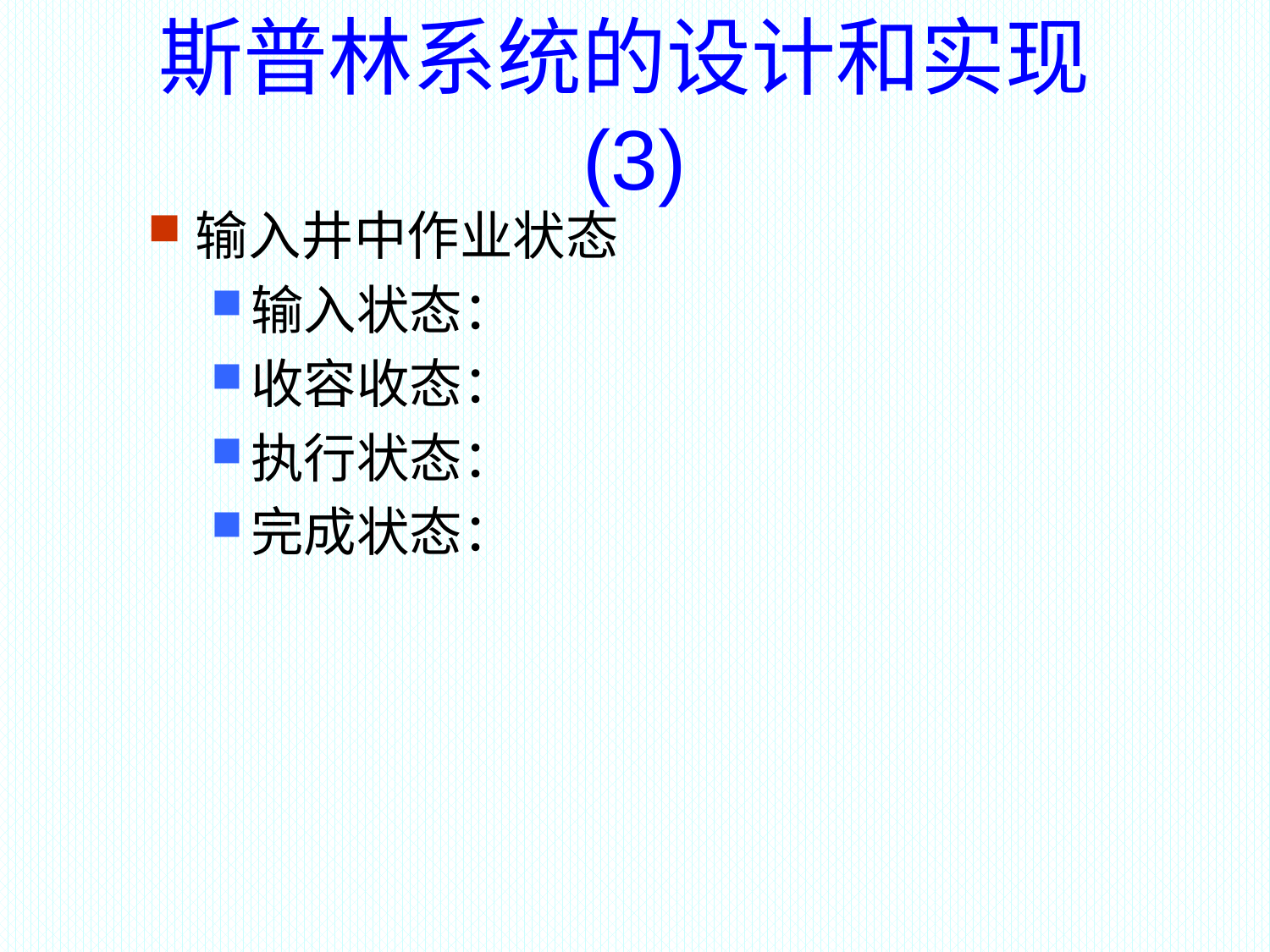

斯普林系统的设计和实现(3)
输入井中作业状态
输入状态：
收容收态：
执行状态：
完成状态：